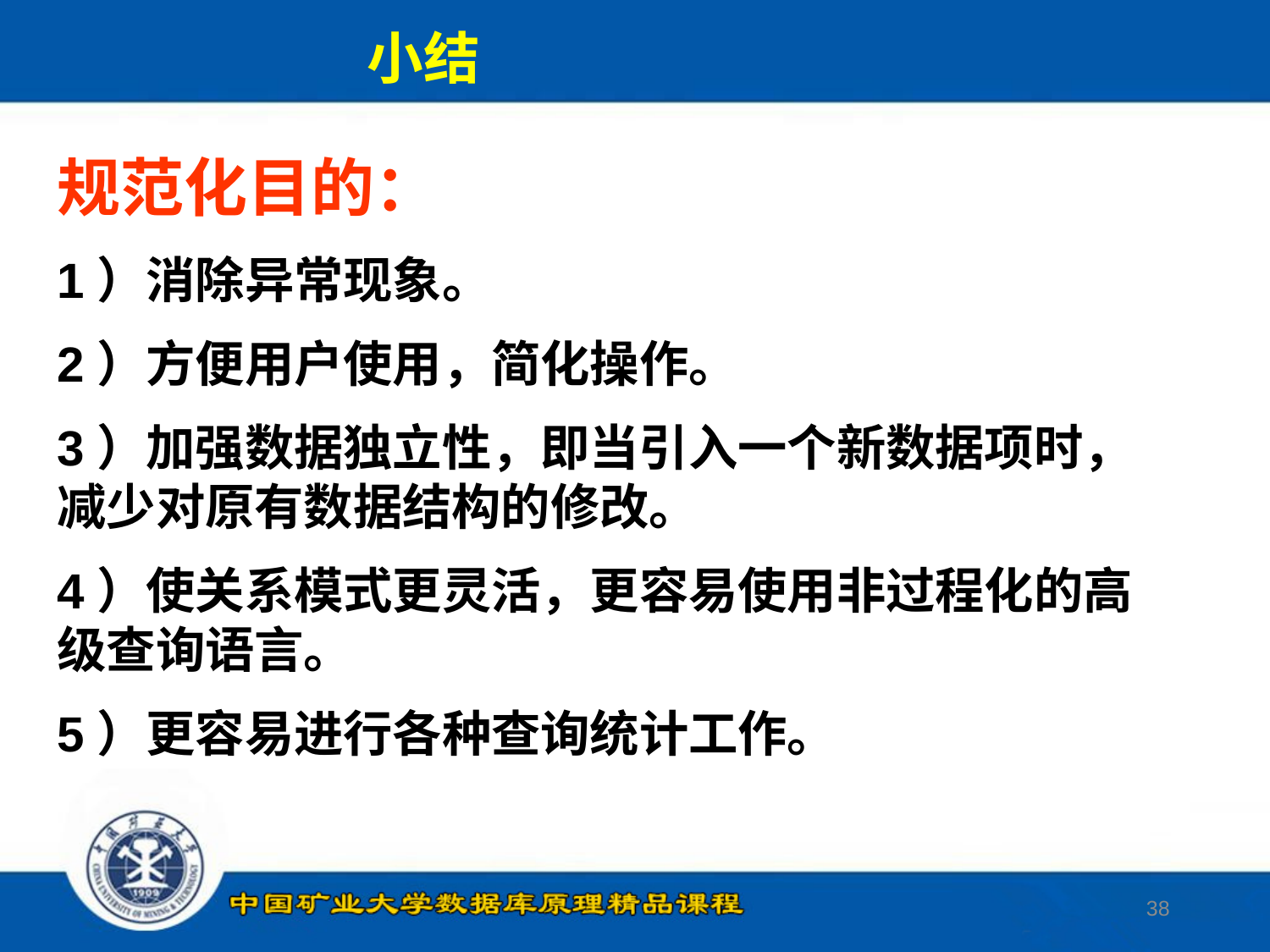

小结
规范化目的：
1）消除异常现象。
2）方便用户使用，简化操作。
3）加强数据独立性，即当引入一个新数据项时，减少对原有数据结构的修改。
4）使关系模式更灵活，更容易使用非过程化的高级查询语言。
5）更容易进行各种查询统计工作。
38